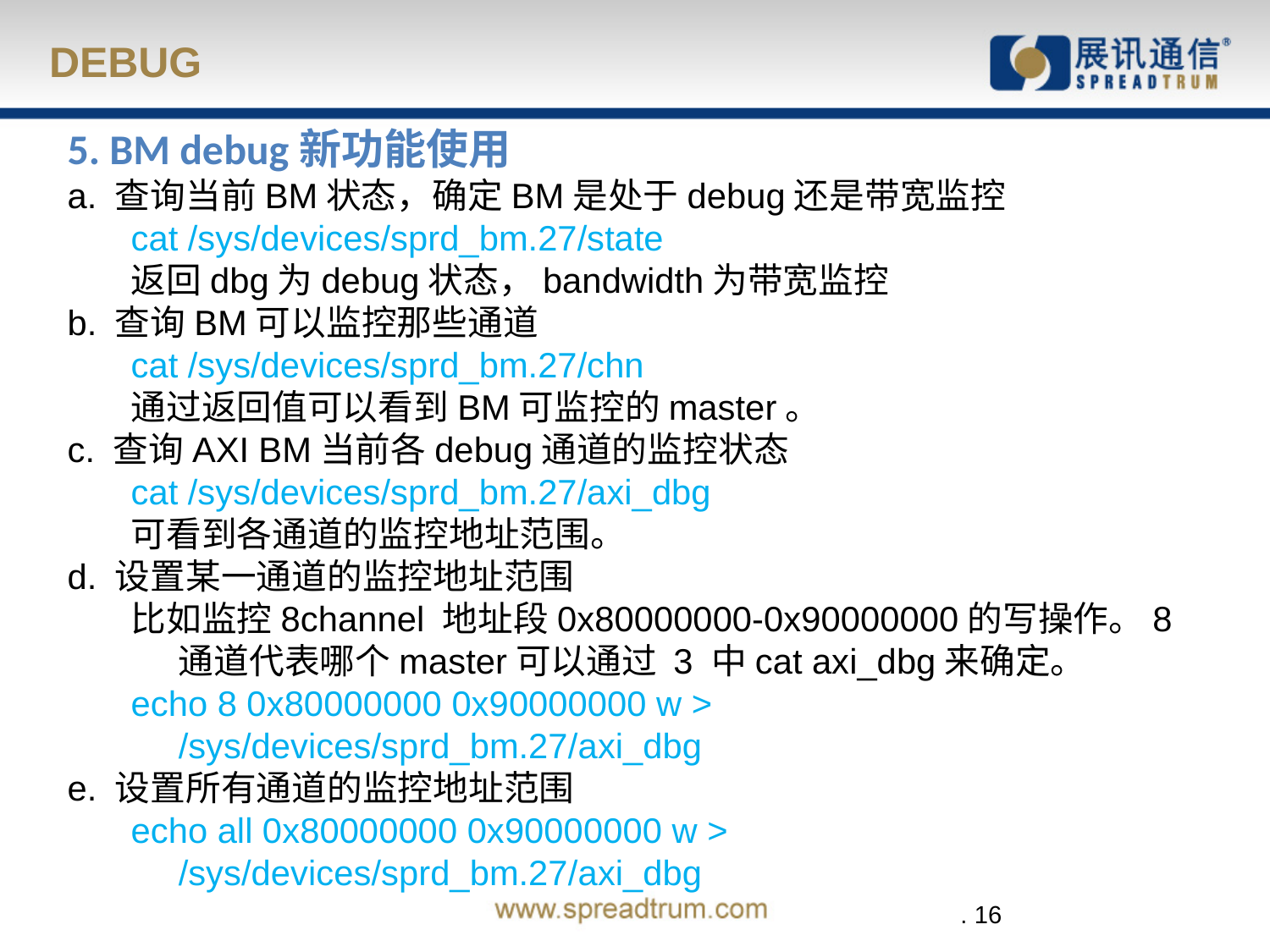

# DEBUG
5. BM debug新功能使用
a. 查询当前BM状态，确定BM是处于debug还是带宽监控
cat /sys/devices/sprd_bm.27/state
返回dbg为debug状态，bandwidth为带宽监控
b. 查询BM可以监控那些通道
cat /sys/devices/sprd_bm.27/chn
通过返回值可以看到BM可监控的master。
c. 查询AXI BM当前各debug通道的监控状态
cat /sys/devices/sprd_bm.27/axi_dbg
可看到各通道的监控地址范围。
d. 设置某一通道的监控地址范围
比如监控8channel 地址段0x80000000-0x90000000的写操作。8通道代表哪个master可以通过 3 中cat axi_dbg来确定。
echo 8 0x80000000 0x90000000 w > /sys/devices/sprd_bm.27/axi_dbg
e. 设置所有通道的监控地址范围
echo all 0x80000000 0x90000000 w > /sys/devices/sprd_bm.27/axi_dbg

  . 16